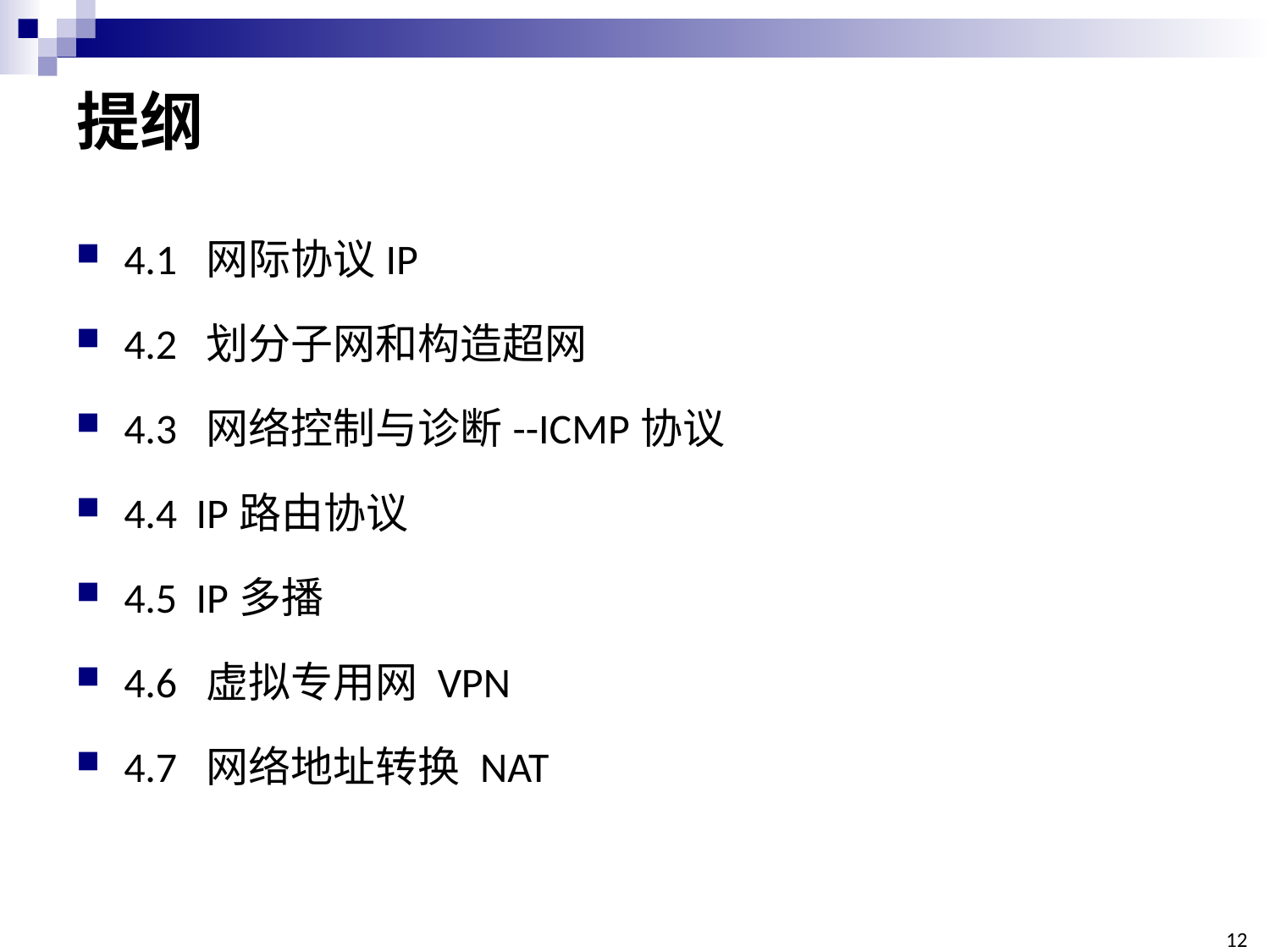

# 提纲
4.1  网际协议IP
4.2  划分子网和构造超网
4.3  网络控制与诊断--ICMP协议
4.4  IP路由协议
4.5  IP多播
4.6  虚拟专用网 VPN
4.7  网络地址转换 NAT
120